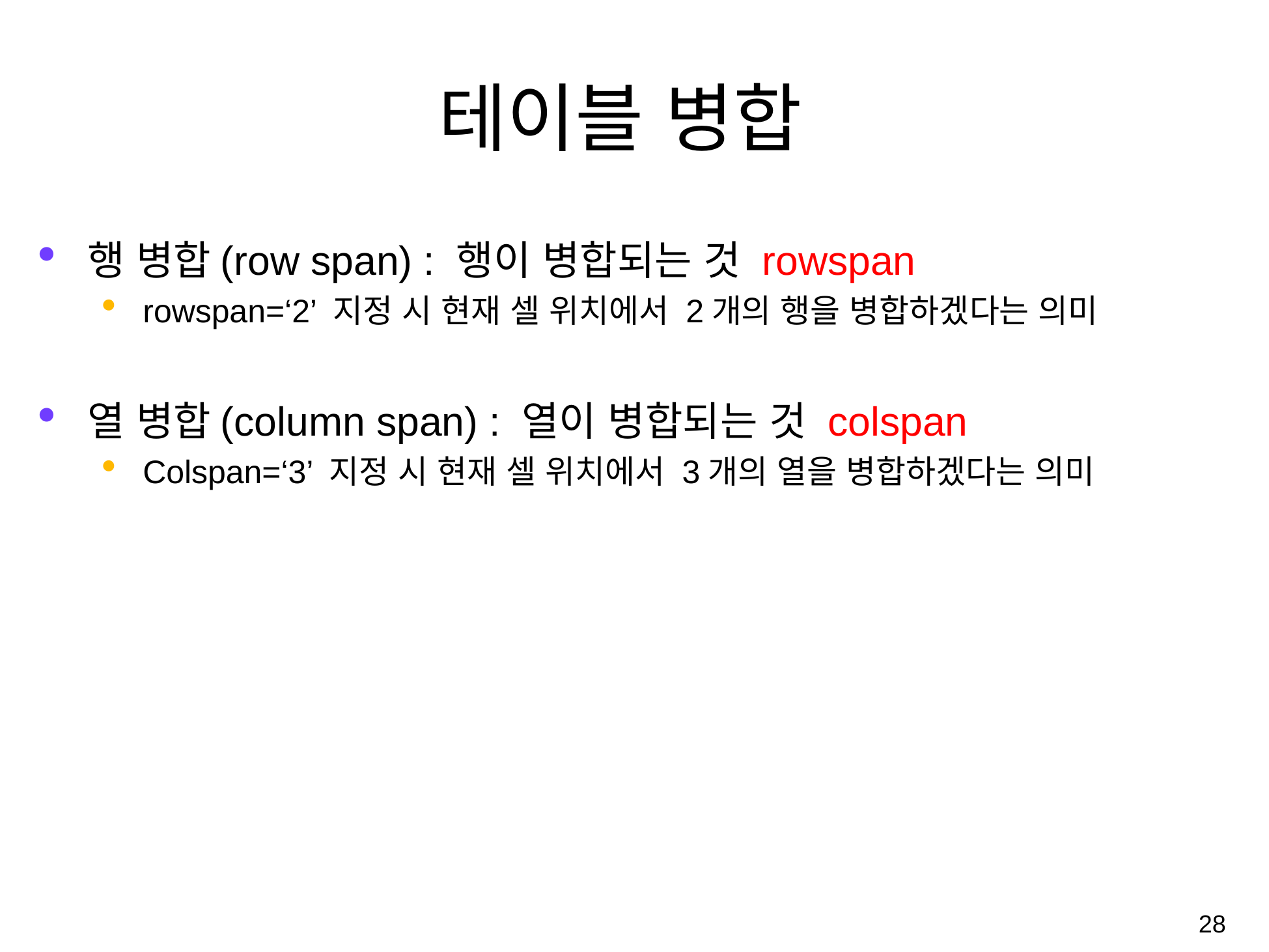

# 테이블 병합
행 병합(row span) : 행이 병합되는 것 rowspan
rowspan=‘2’ 지정 시 현재 셀 위치에서 2개의 행을 병합하겠다는 의미

열 병합(column span) : 열이 병합되는 것 colspan
Colspan=‘3’ 지정 시 현재 셀 위치에서 3개의 열을 병합하겠다는 의미
28